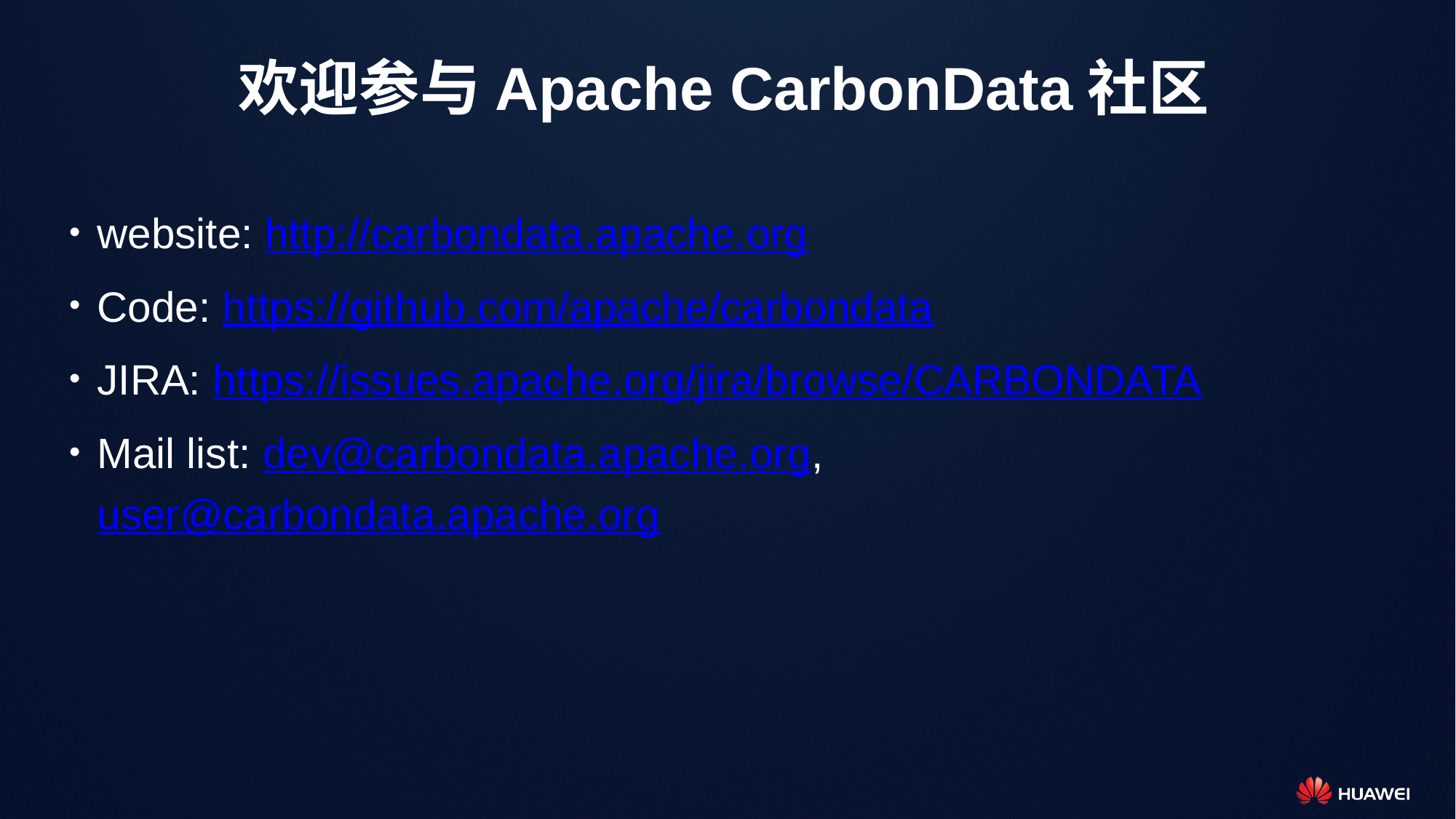

欢迎参与Apache CarbonData社区
website: http://carbondata.apache.org
Code: https://github.com/apache/carbondata
JIRA: https://issues.apache.org/jira/browse/CARBONDATA
Mail list: dev@carbondata.apache.org, user@carbondata.apache.org